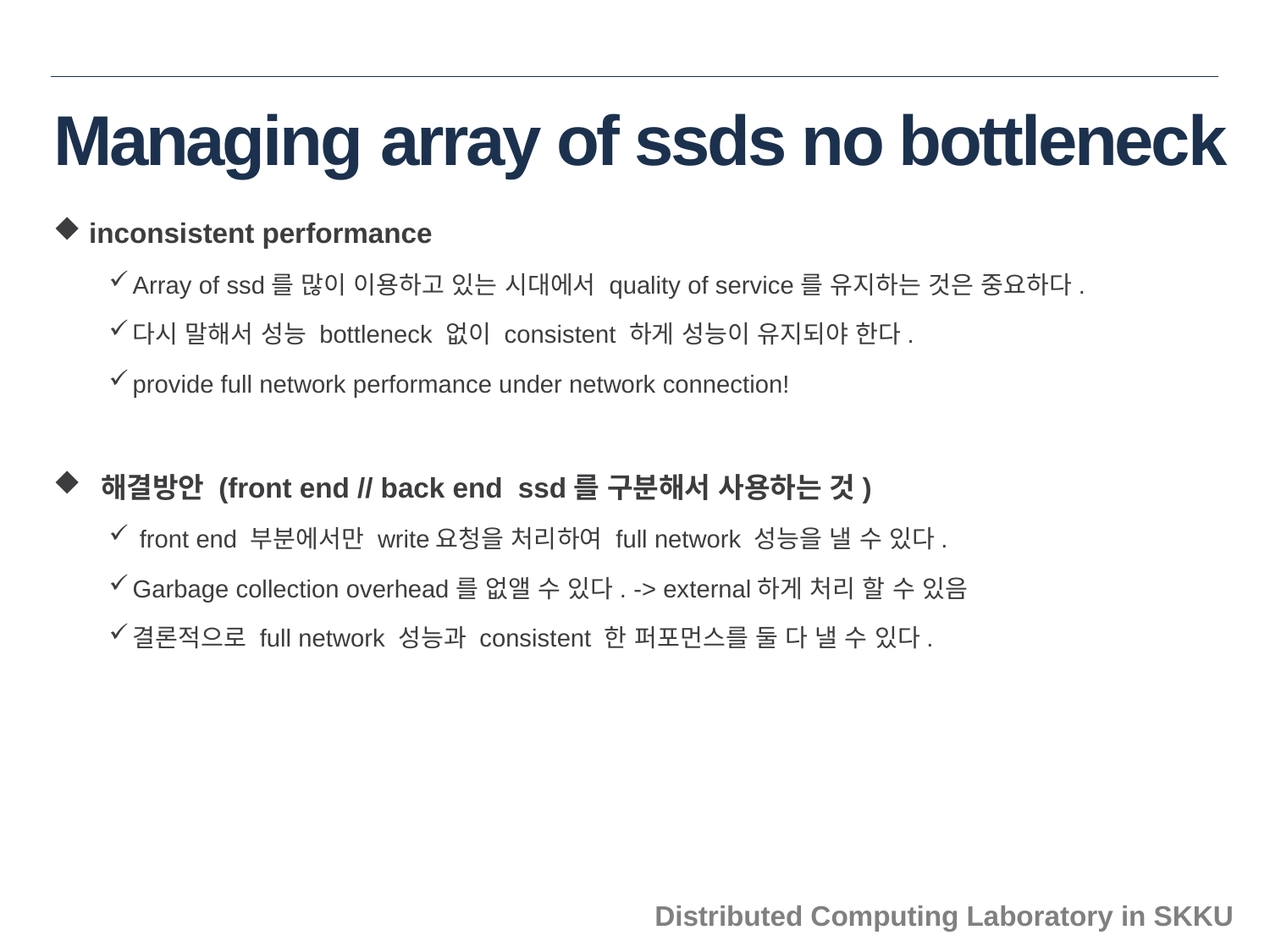

# Managing array of ssds no bottleneck
 inconsistent performance
Array of ssd를 많이 이용하고 있는 시대에서 quality of service를 유지하는 것은 중요하다.
다시 말해서 성능 bottleneck 없이 consistent 하게 성능이 유지되야 한다.
provide full network performance under network connection!

해결방안 (front end // back end  ssd를 구분해서 사용하는 것)
 front end 부분에서만 write요청을 처리하여 full network 성능을 낼 수 있다.
Garbage collection overhead를 없앨 수 있다. -> external하게 처리 할 수 있음
결론적으로 full network 성능과 consistent 한 퍼포먼스를 둘 다 낼 수 있다.
Distributed Computing Laboratory in SKKU